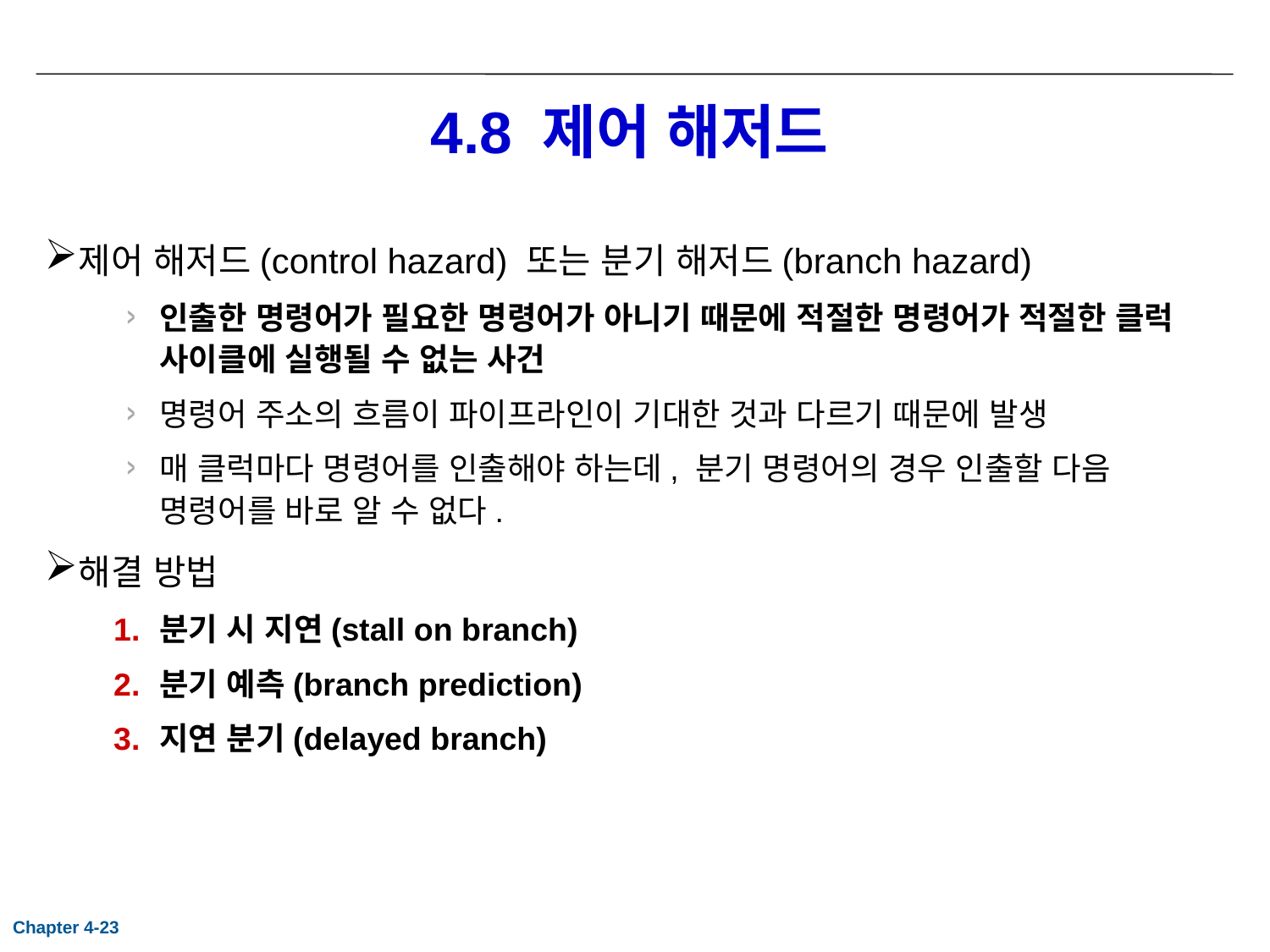

# 4.8 제어 해저드
제어 해저드(control hazard) 또는 분기 해저드(branch hazard)
인출한 명령어가 필요한 명령어가 아니기 때문에 적절한 명령어가 적절한 클럭 사이클에 실행될 수 없는 사건
명령어 주소의 흐름이 파이프라인이 기대한 것과 다르기 때문에 발생
매 클럭마다 명령어를 인출해야 하는데, 분기 명령어의 경우 인출할 다음 명령어를 바로 알 수 없다.
해결 방법
분기 시 지연(stall on branch)
분기 예측(branch prediction)
지연 분기(delayed branch)
Chapter 4-23